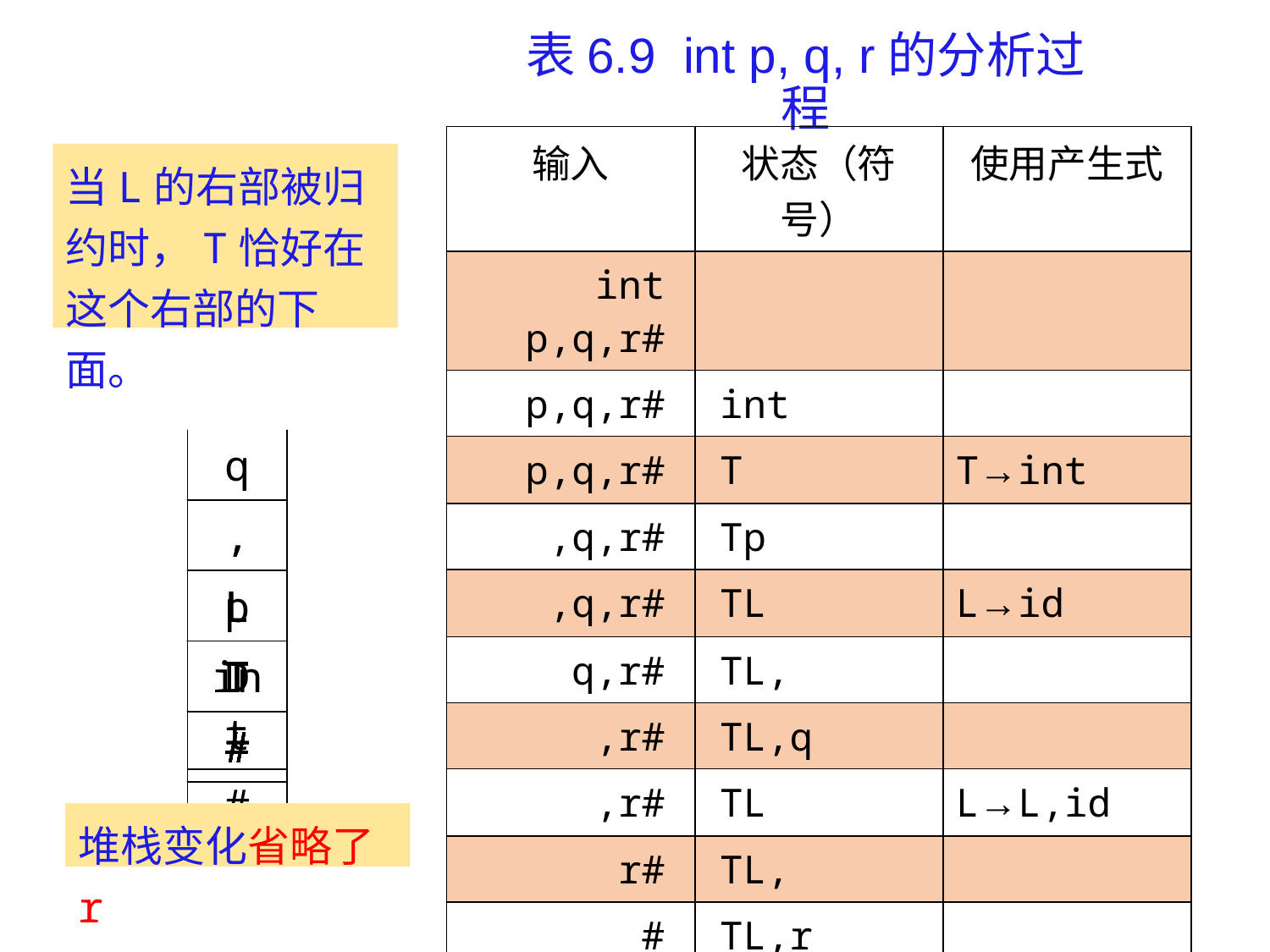

# 表6.9  int p, q, r的分析过程
| 输入 | 状态（符号） | 使用产生式 |
| --- | --- | --- |
| int p,q,r# |  |  |
| p,q,r# | int |  |
| p,q,r# | T | T→int |
| ,q,r# | Tp |  |
| ,q,r# | TL | L→id |
| q,r# | TL, |  |
| ,r# | TL,q |  |
| ,r# | TL | L→L,id |
| r# | TL, |  |
| # | TL,r |  |
| # | TL | L→L,id |
| # | D | D→TL |
当L的右部被归约时，T恰好在这个右部的下面。
|  |
| --- |
|  |
|  |
|  |
| # |
|  |
| --- |
|  |
|  |
| int |
| # |
|  |
| --- |
|  |
|  |
| T |
| # |
|  |
| --- |
|  |
| p |
| T |
| # |
|  |
| --- |
|  |
| L |
| T |
| # |
| q |
| --- |
| , |
| L |
| T |
| # |
|  |
| --- |
| , |
| L |
| T |
| # |
|  |
| --- |
|  |
| L |
| T |
| # |
|  |
| --- |
|  |
|  |
| D |
| # |
堆栈变化省略了r